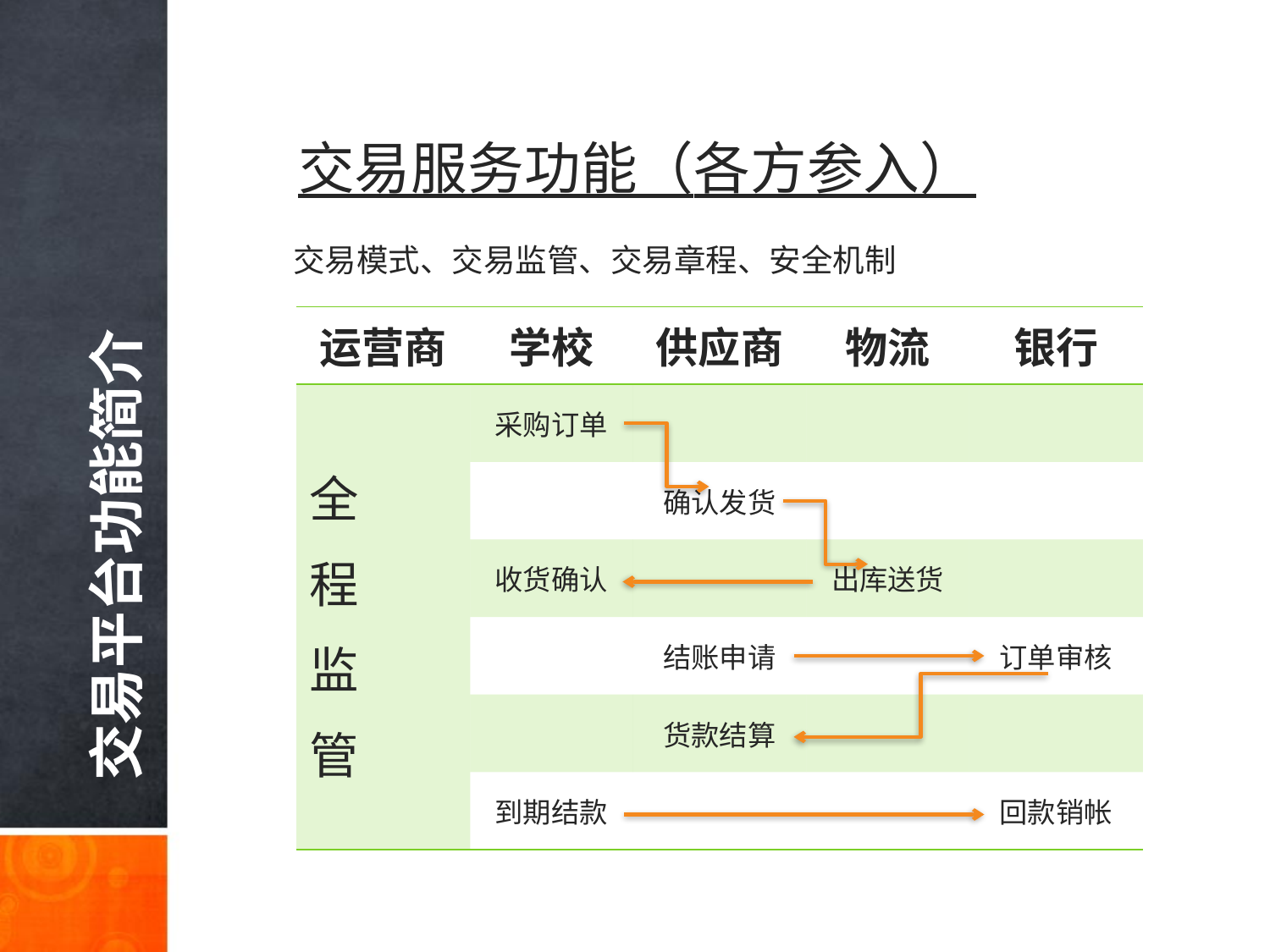

交易服务功能（各方参入）
交易模式、交易监管、交易章程、安全机制
| 运营商 | 学校 | 供应商 | 物流 | 银行 |
| --- | --- | --- | --- | --- |
| 全 程 监 管 | 采购订单 |  |  |  |
|  |  | 确认发货 |  |  |
|  | 收货确认 |  | 出库送货 |  |
|  |  | 结账申请 |  | 订单审核 |
|  |  | 货款结算 |  |  |
|  | 到期结款 |  |  | 回款销帐 |
交易平台功能简介